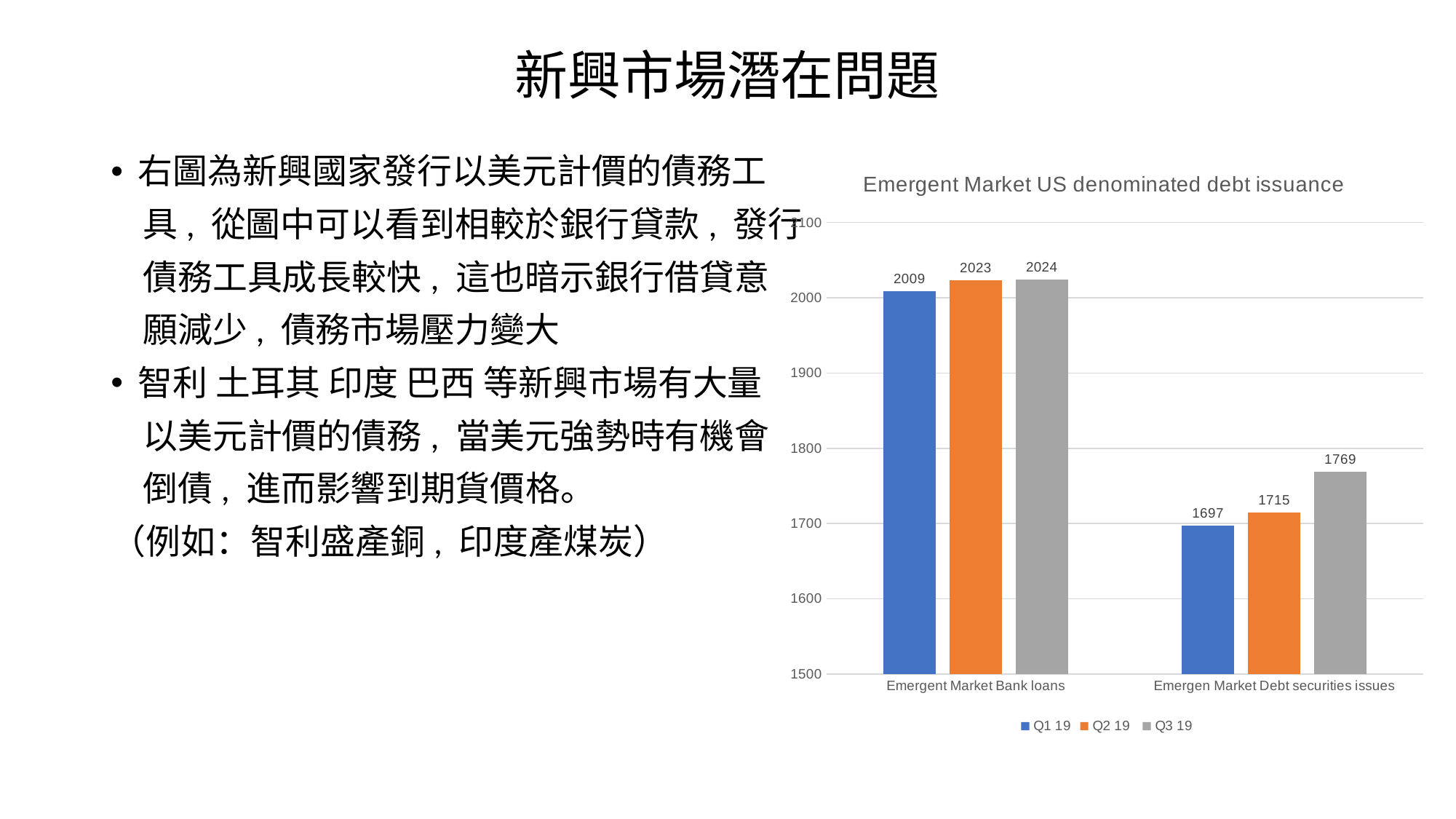

# 新興市場潛在問題
右圖為新興國家發行以美元計價的債務工
   具, 從圖中可以看到相較於銀行貸款, 發行
   債務工具成長較快, 這也暗示銀行借貸意
   願減少, 債務市場壓力變大
智利 土耳其 印度 巴西 等新興市場有大量
   以美元計價的債務, 當美元強勢時有機會
   倒債, 進而影響到期貨價格。
（例如：智利盛產銅, 印度產煤炭）

### Chart: Emergent Market US denominated debt issuance

| Category | Q1 19 | Q2 19  | Q3 19 |
|---|---|---|---|
| Emergent Market Bank loans | 2009.0 | 2023.0 | 2024.0 |
| Emergen Market Debt securities issues | 1697.0 | 1715.0 | 1769.0 |